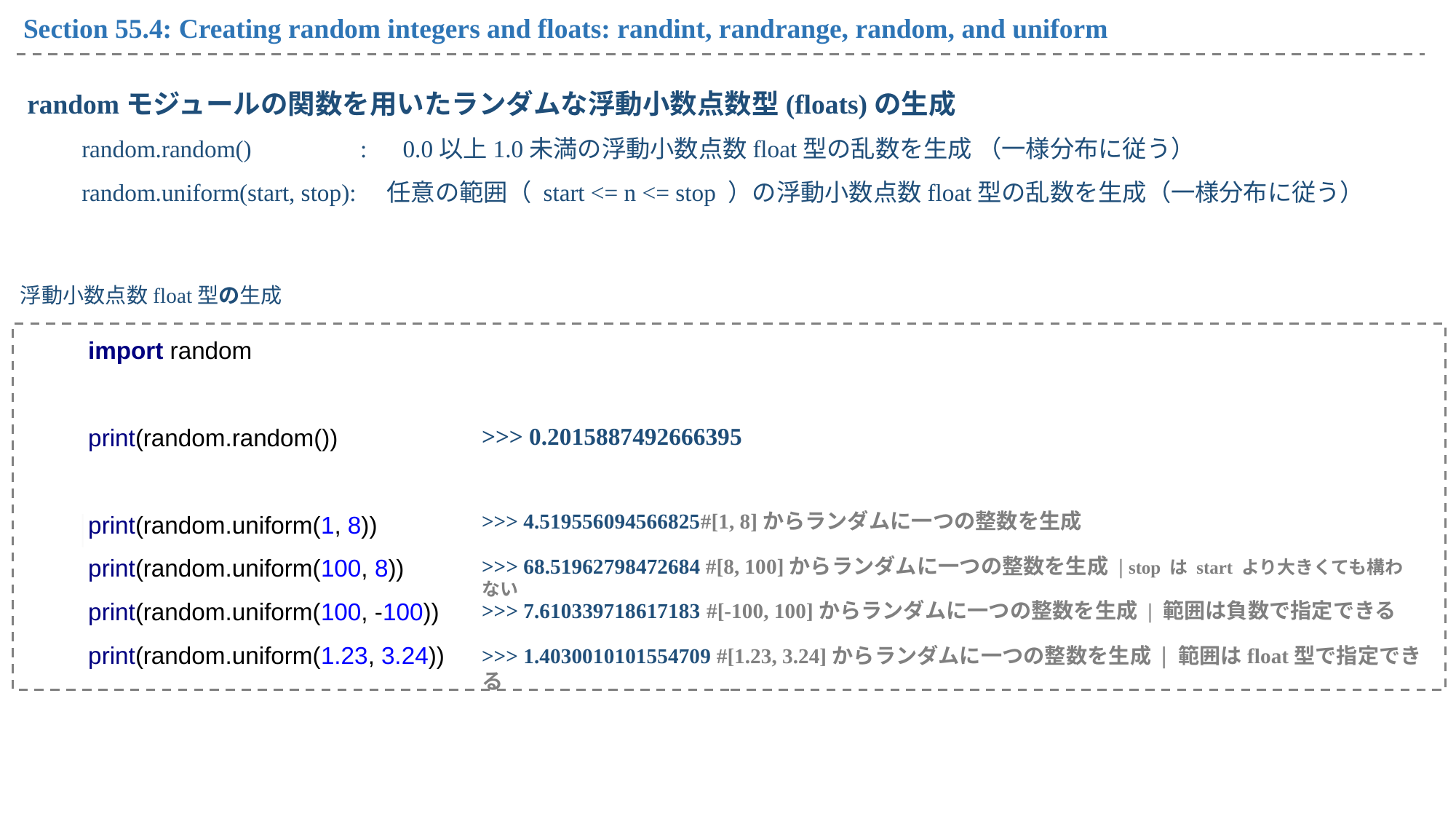

Section 55.4: Creating random integers and floats: randint, randrange, random, and uniform
randomモジュールの関数を用いたランダムな浮動小数点数型(floats)の生成
random.random()　　　　:　0.0以上1.0未満の浮動小数点数float型の乱数を生成 （一様分布に従う）
random.uniform(start, stop):　任意の範囲（ start <= n <= stop ）の浮動小数点数float型の乱数を生成（一様分布に従う）
浮動小数点数float型の生成
import random
print(random.random())
print(random.uniform(1, 8))
print(random.uniform(100, 8))
print(random.uniform(100, -100))
print(random.uniform(1.23, 3.24))

>>> 0.2015887492666395
>>> 4.519556094566825#[1, 8]からランダムに一つの整数を生成

>>> 68.51962798472684 #[8, 100]からランダムに一つの整数を生成 | stop は start より大きくても構わない
>>> 7.610339718617183 #[-100, 100]からランダムに一つの整数を生成 | 範囲は負数で指定できる
>>> 1.4030010101554709 #[1.23, 3.24]からランダムに一つの整数を生成 | 範囲はfloat型で指定できる